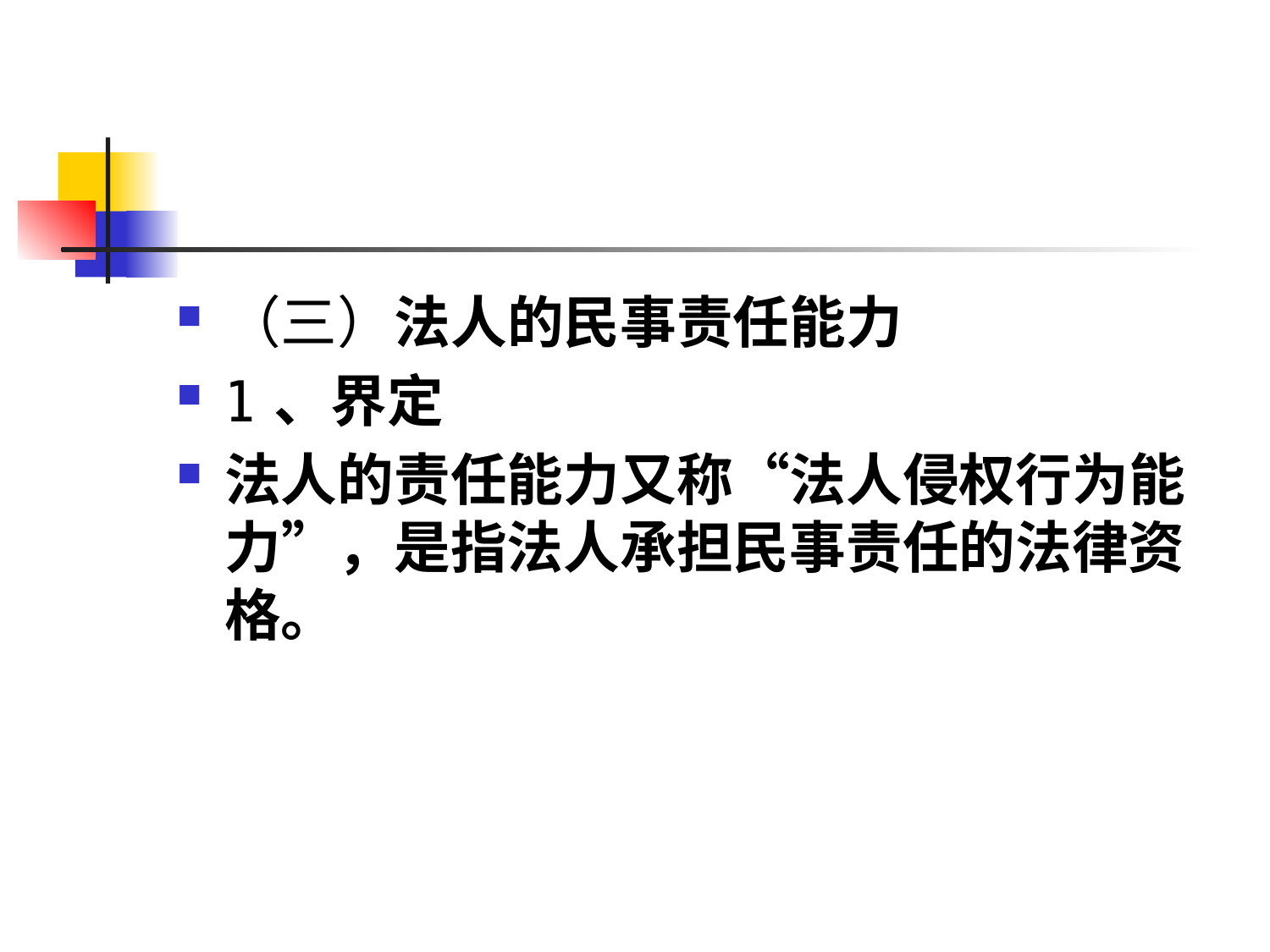

#
（三）法人的民事责任能力
1、界定
法人的责任能力又称“法人侵权行为能力”，是指法人承担民事责任的法律资格。